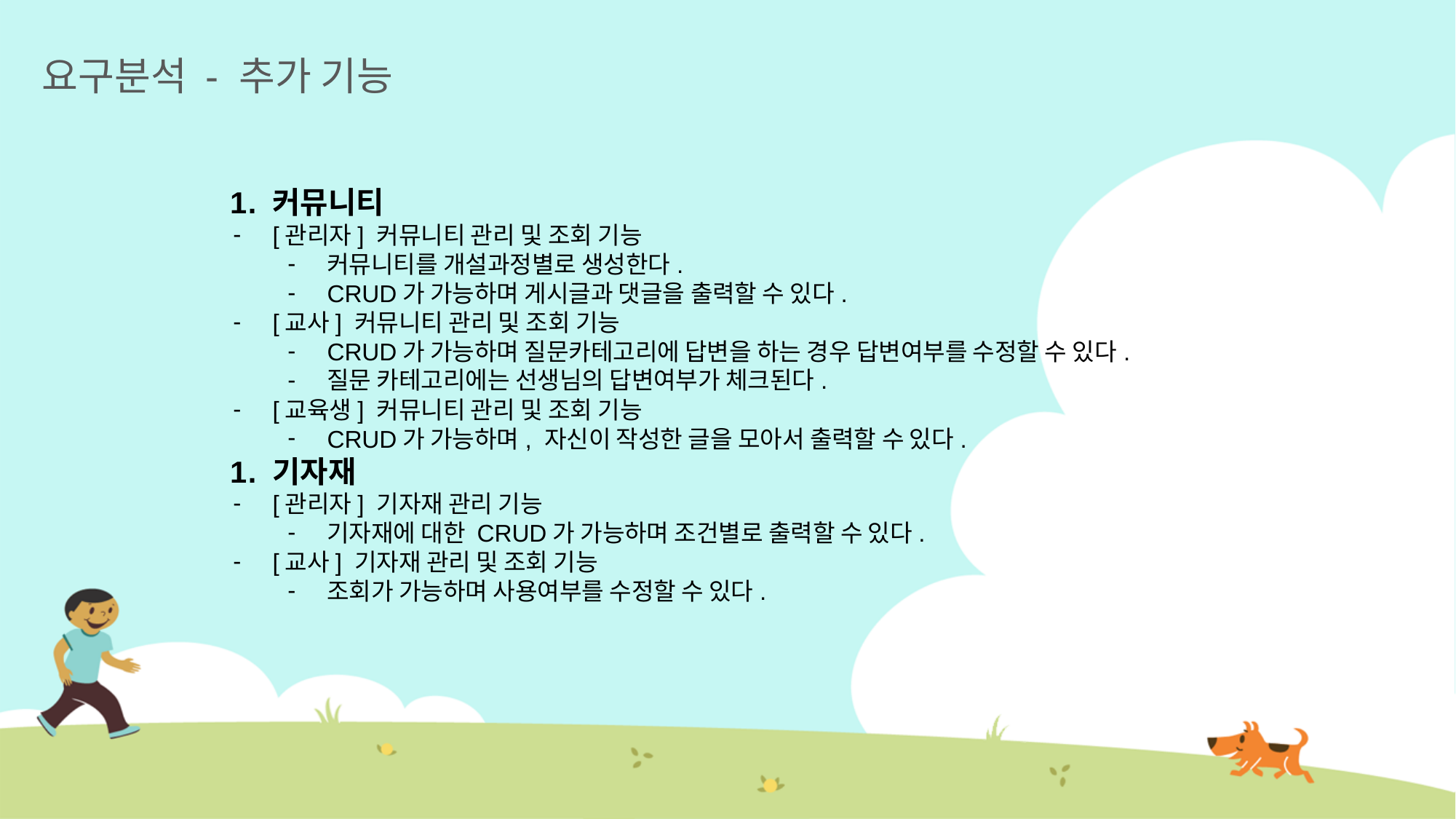

# 요구분석 - 추가 기능

커뮤니티
[관리자] 커뮤니티 관리 및 조회 기능
커뮤니티를 개설과정별로 생성한다.
CRUD가 가능하며 게시글과 댓글을 출력할 수 있다.
[교사] 커뮤니티 관리 및 조회 기능
CRUD가 가능하며 질문카테고리에 답변을 하는 경우 답변여부를 수정할 수 있다.
질문 카테고리에는 선생님의 답변여부가 체크된다.
[교육생] 커뮤니티 관리 및 조회 기능
CRUD가 가능하며, 자신이 작성한 글을 모아서 출력할 수 있다.
기자재
[관리자] 기자재 관리 기능
기자재에 대한 CRUD가 가능하며 조건별로 출력할 수 있다.
[교사] 기자재 관리 및 조회 기능
조회가 가능하며 사용여부를 수정할 수 있다.